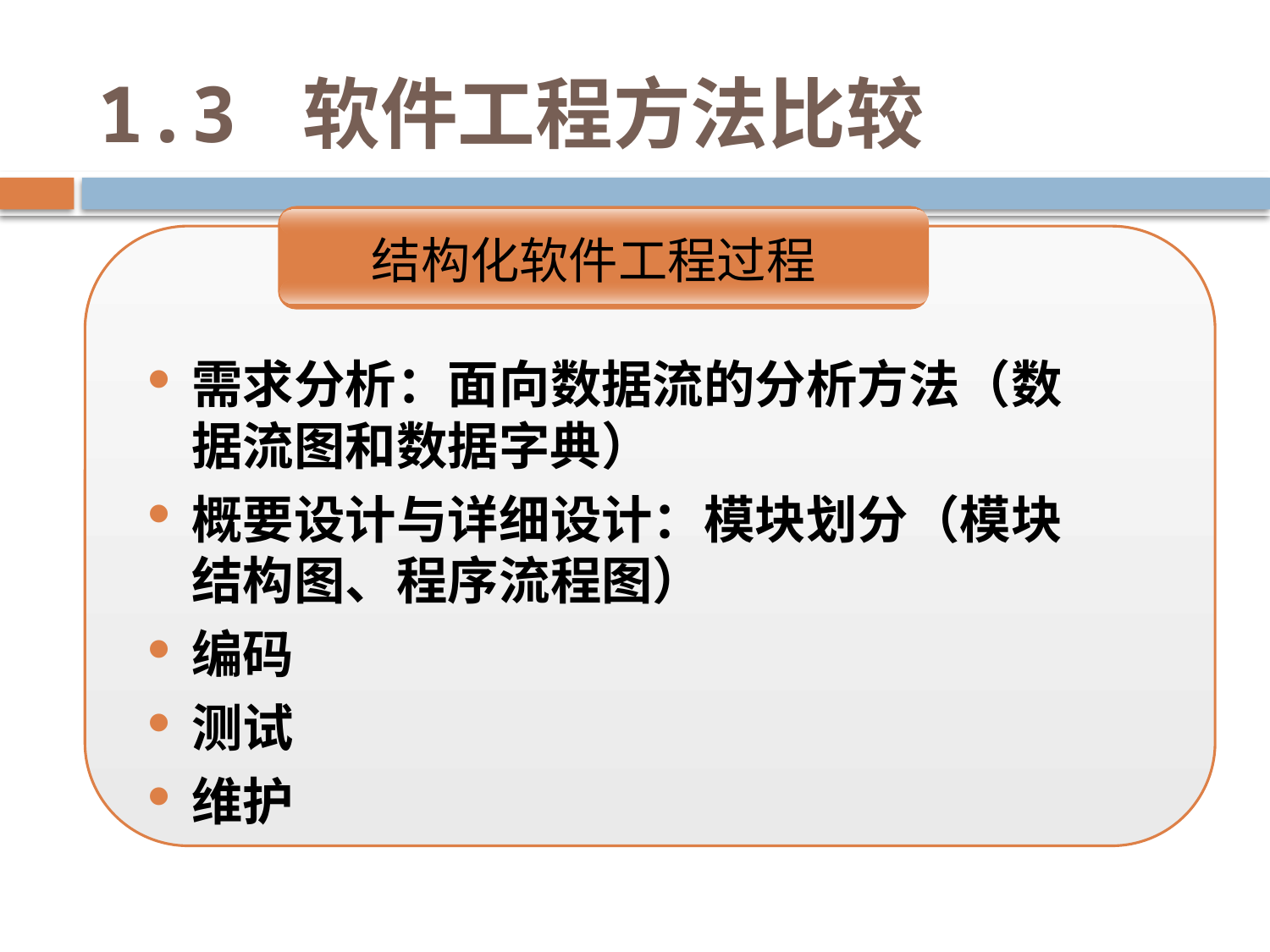

# 1.3 软件工程方法比较

结构化软件工程过程

需求分析：面向数据流的分析方法（数据流图和数据字典）
概要设计与详细设计：模块划分（模块结构图、程序流程图）
编码
测试
维护